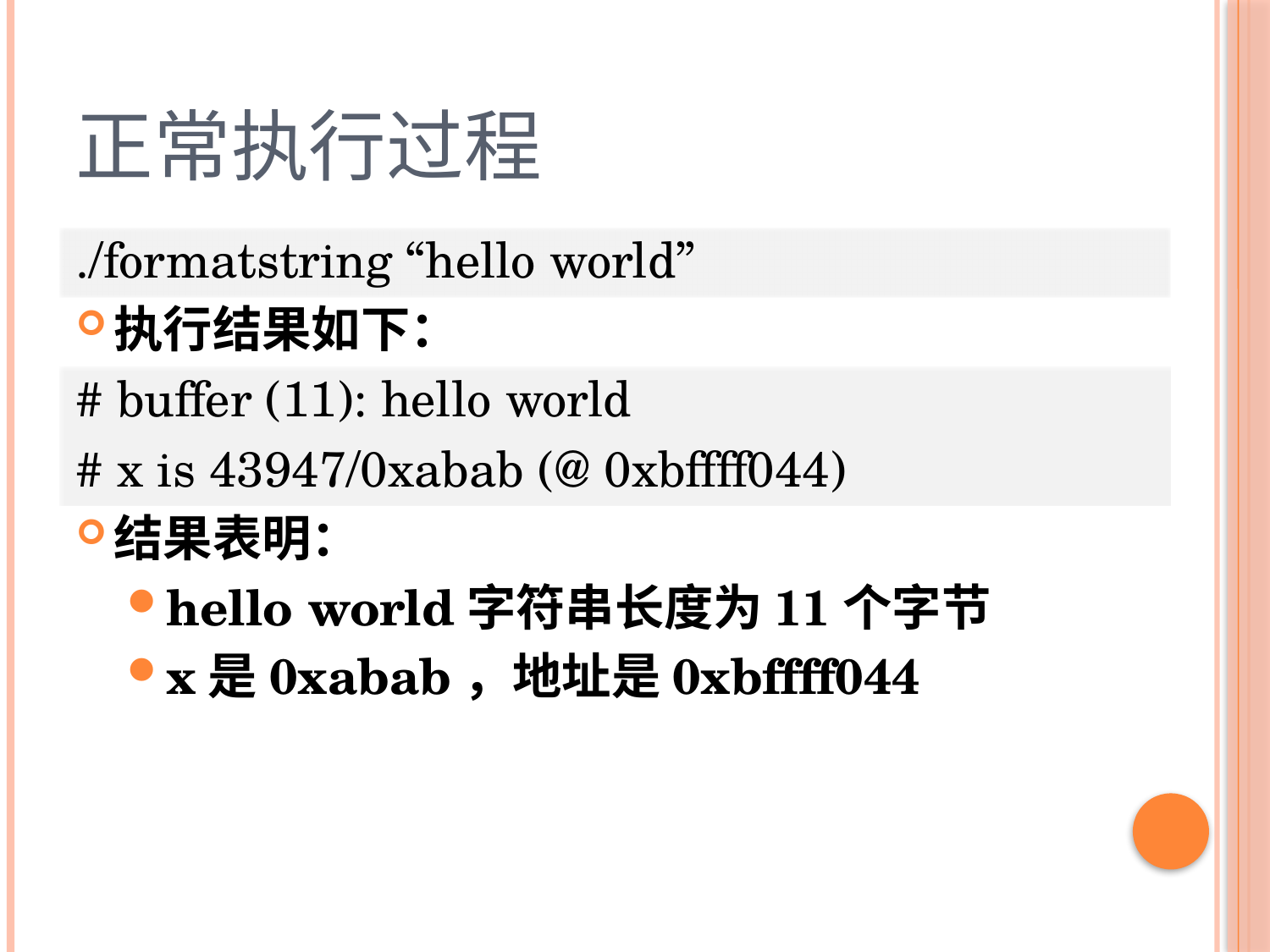

# 正常执行过程
./formatstring “hello world”
执行结果如下：
# buffer (11): hello world
# x is 43947/0xabab (@ 0xbffff044)
结果表明：
hello world字符串长度为11个字节
x是0xabab，地址是0xbffff044